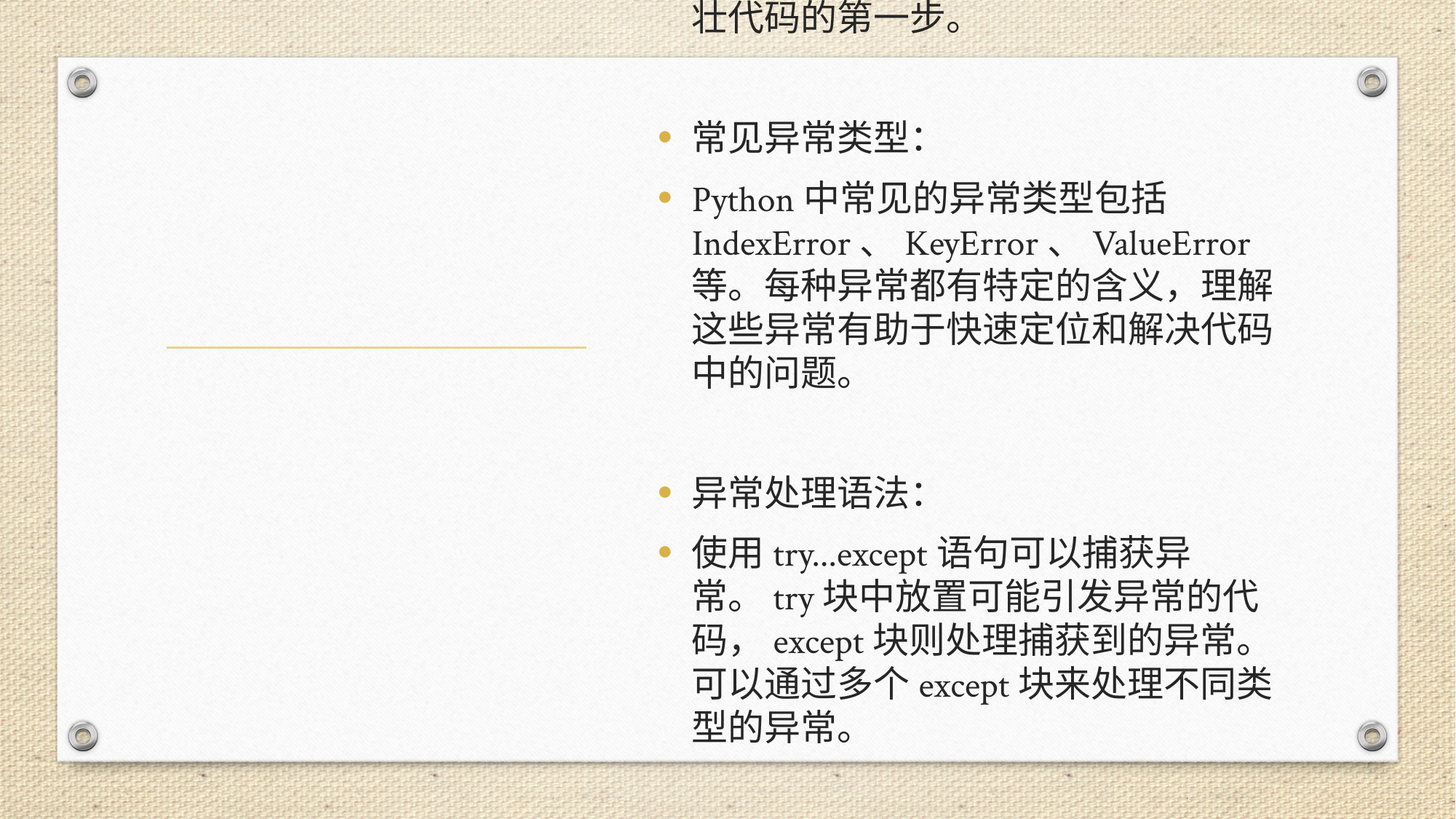

异常概述：
异常是程序运行时出现的错误情况，Python通过异常处理机制来捕获和处理这些错误，确保程序的稳定性和可靠性。了解异常的基本概念是编写健壮代码的第一步。

常见异常类型：
Python中常见的异常类型包括IndexError、KeyError、ValueError等。每种异常都有特定的含义，理解这些异常有助于快速定位和解决代码中的问题。

异常处理语法：
使用try...except语句可以捕获异常。try块中放置可能引发异常的代码，except块则处理捕获到的异常。可以通过多个except块来处理不同类型的异常。

自定义异常：
Python允许用户定义自己的异常类，以便处理特定的错误情况。通过继承Exception类，可以创建自定义异常，并在代码中使用raise语句抛出它们。
#